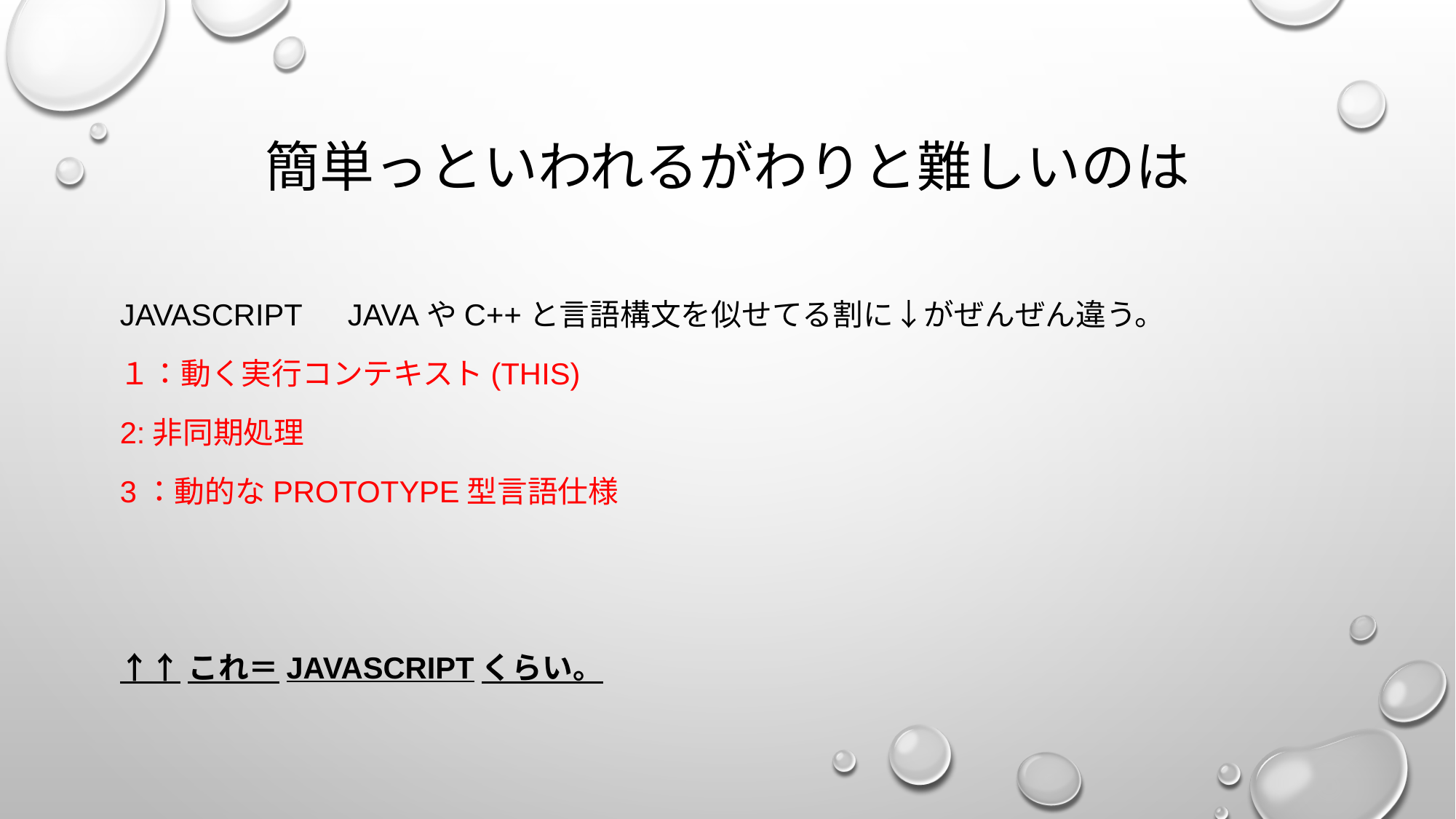

# 簡単っといわれるがわりと難しいのは
JavaScript　JavaやC++と言語構文を似せてる割に↓がぜんぜん違う。
１：動く実行コンテキスト(this)
2:非同期処理
3：動的なPrototype型言語仕様

↑↑これ＝JavaScriptくらい。